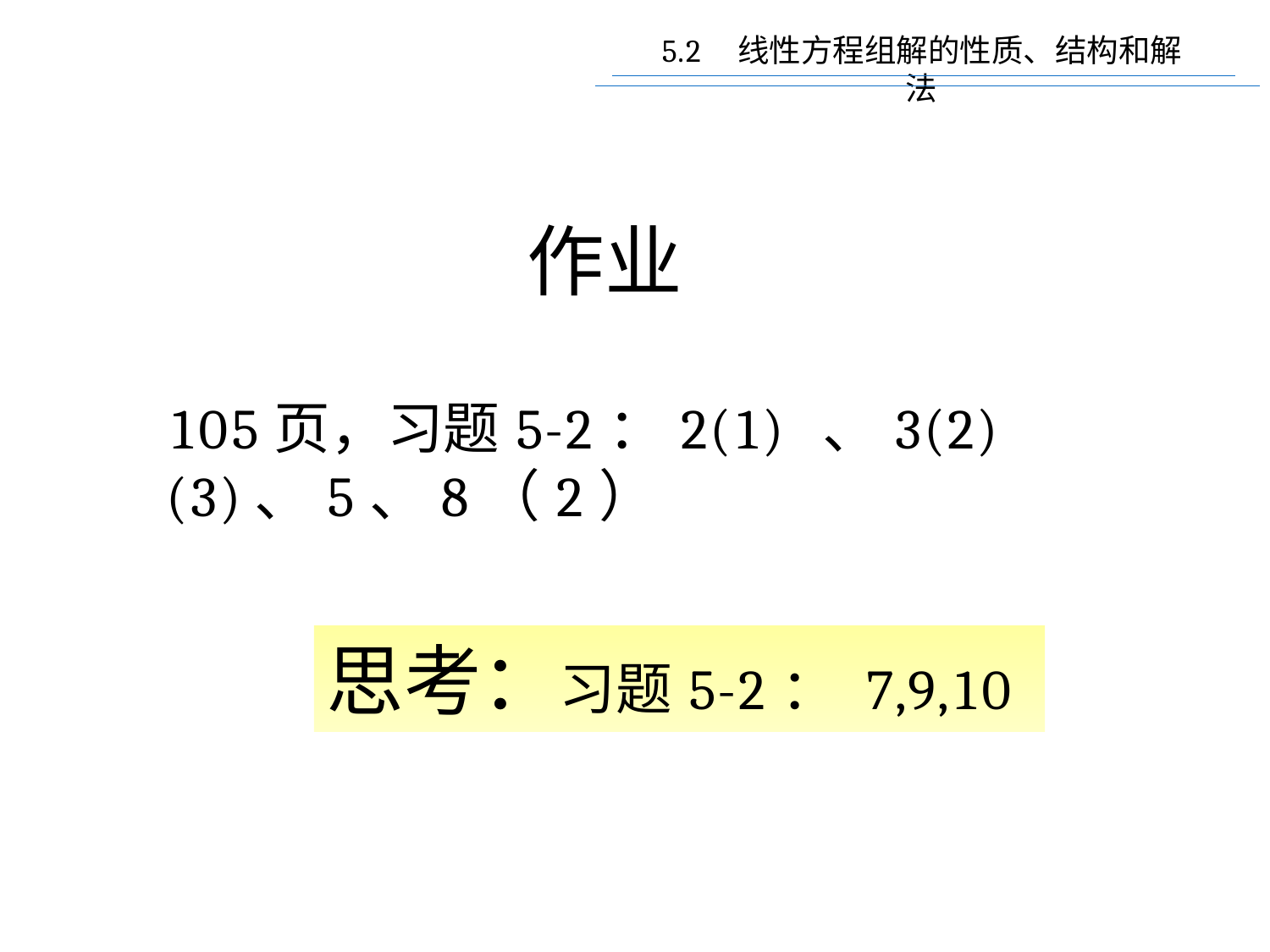

5.2    线性方程组解的性质、结构和解法
作业
105页，习题5-2：2(1)  、3(2)(3)、5、8（2）
思考：习题5-2： 7,9,10